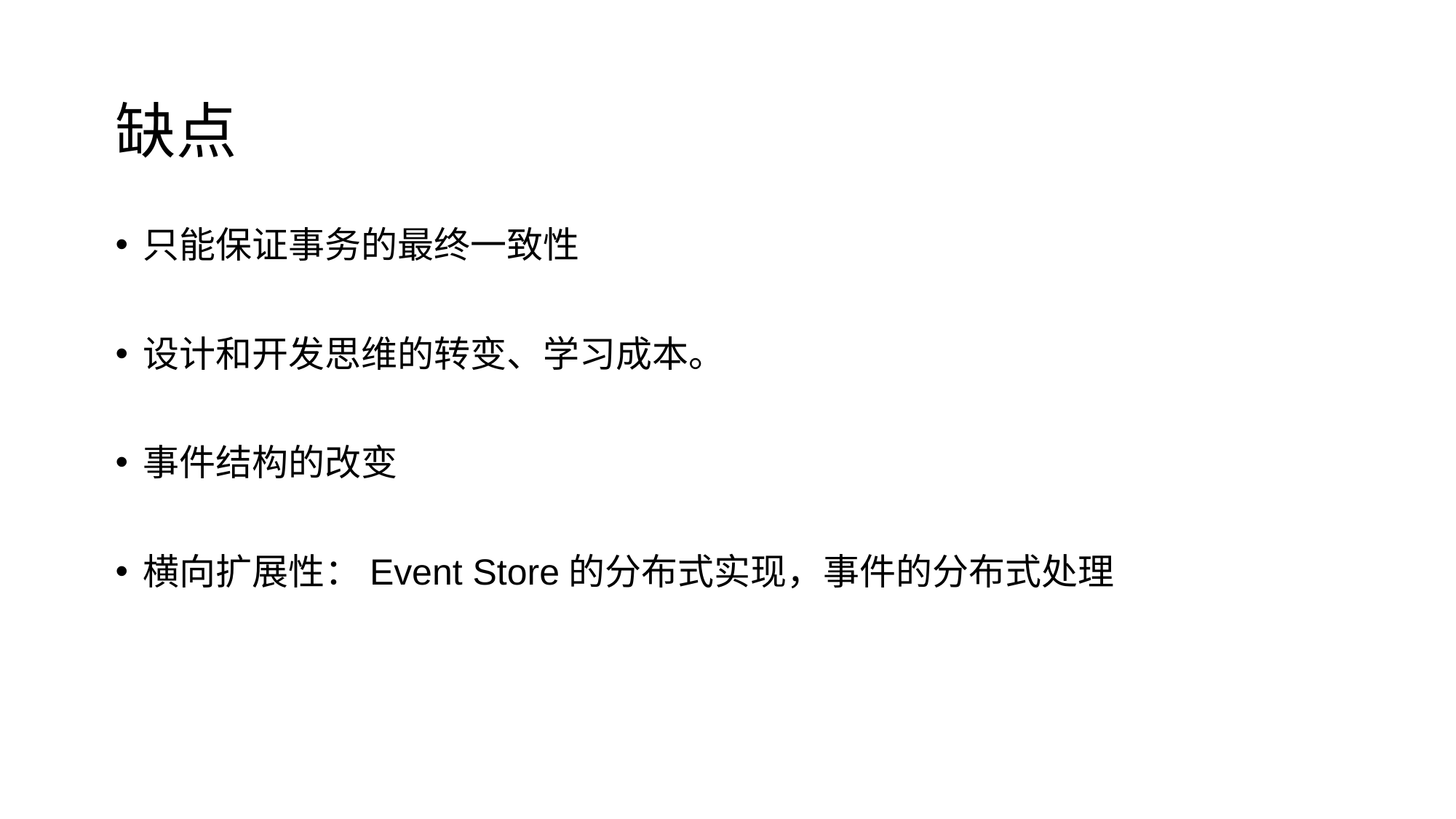

# 缺点
只能保证事务的最终一致性

设计和开发思维的转变、学习成本。

事件结构的改变

横向扩展性：Event Store的分布式实现，事件的分布式处理